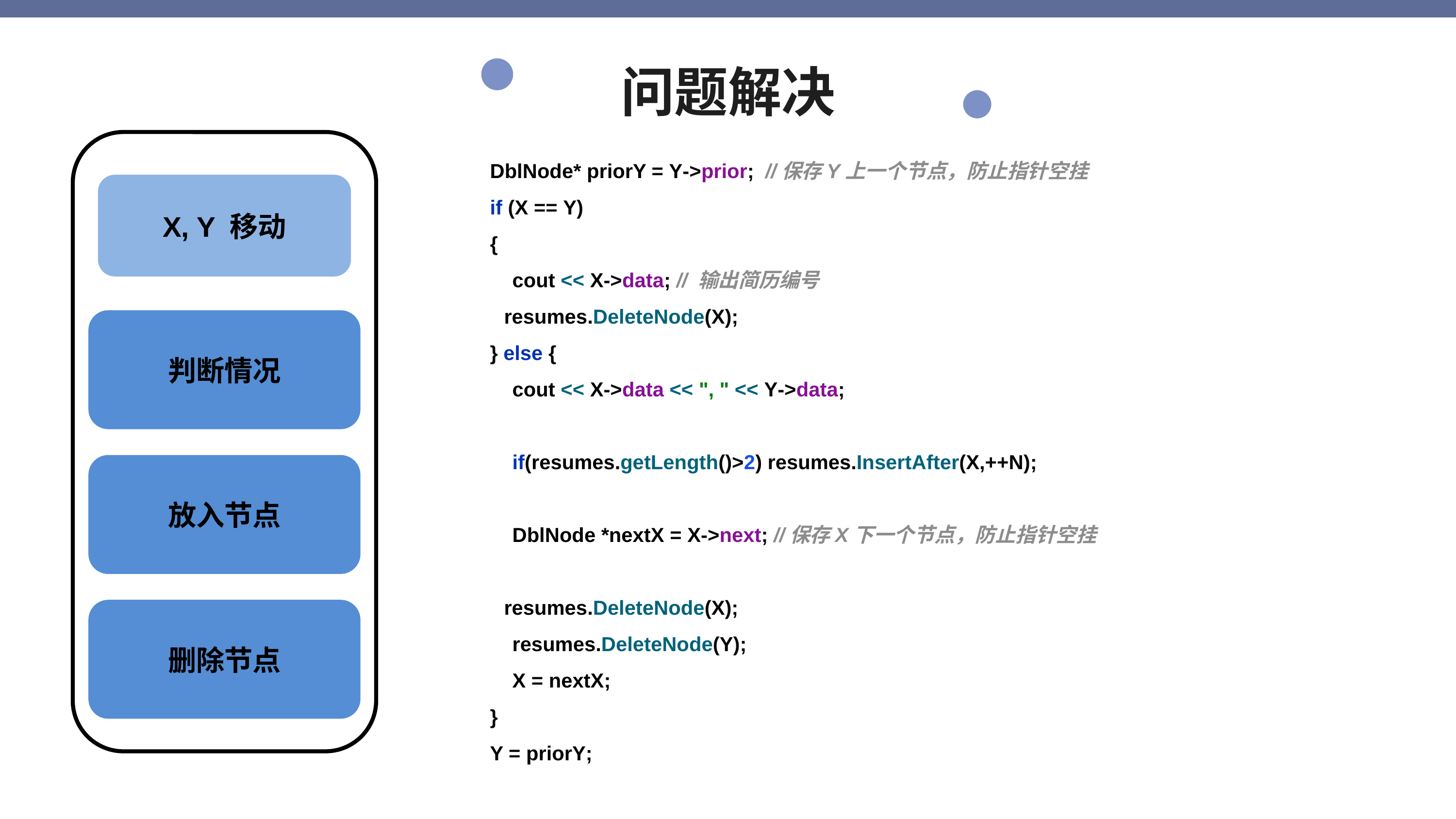

问题解决

X, Y 移动
判断情况
DblNode* priorY = Y->prior;  //保存Y上一个节点，防止指针空挂
if (X == Y)
{
    cout << X->data; // 输出简历编号
  resumes.DeleteNode(X);
} else {
    cout << X->data << ", " << Y->data;
    if(resumes.getLength()>2) resumes.InsertAfter(X,++N);
    DblNode *nextX = X->next; //保存X下一个节点，防止指针空挂
  resumes.DeleteNode(X);
    resumes.DeleteNode(Y);
    X = nextX;
}
Y = priorY;
放入节点
删除节点